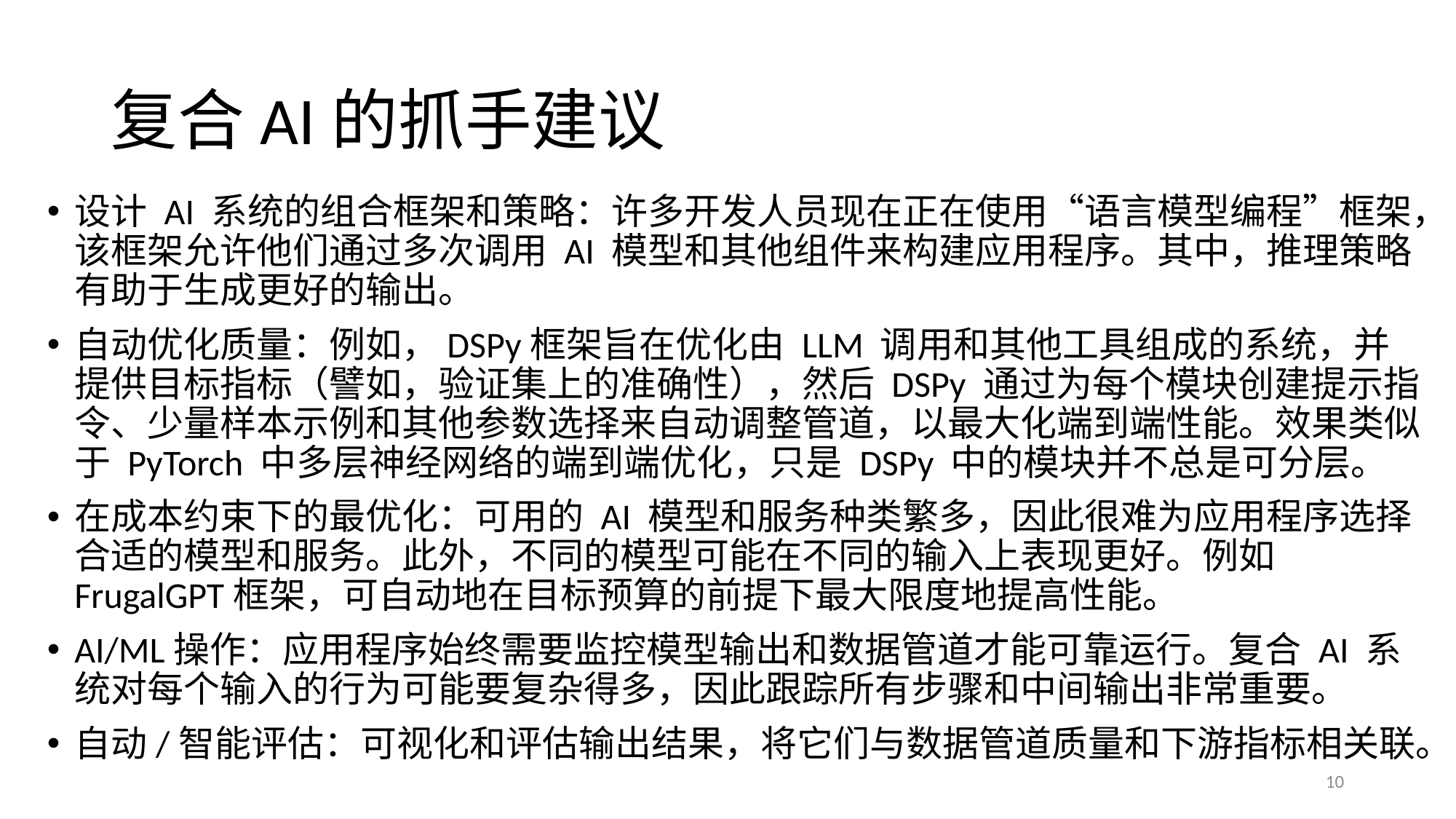

# 复合AI的抓手建议
设计 AI 系统的组合框架和策略：许多开发人员现在正在使用“语言模型编程”框架，该框架允许他们通过多次调用 AI 模型和其他组件来构建应用程序。其中，推理策略有助于生成更好的输出。
自动优化质量：例如，DSPy框架旨在优化由 LLM 调用和其他工具组成的系统，并提供目标指标（譬如，验证集上的准确性），然后 DSPy 通过为每个模块创建提示指令、少量样本示例和其他参数选择来自动调整管道，以最大化端到端性能。效果类似于 PyTorch 中多层神经网络的端到端优化，只是 DSPy 中的模块并不总是可分层。
在成本约束下的最优化：可用的 AI 模型和服务种类繁多，因此很难为应用程序选择合适的模型和服务。此外，不同的模型可能在不同的输入上表现更好。例如FrugalGPT框架，可自动地在目标预算的前提下最大限度地提高性能。
AI/ML操作：应用程序始终需要监控模型输出和数据管道才能可靠运行。复合 AI 系统对每个输入的行为可能要复杂得多，因此跟踪所有步骤和中间输出非常重要。
自动/智能评估：可视化和评估输出结果，将它们与数据管道质量和下游指标相关联。
10